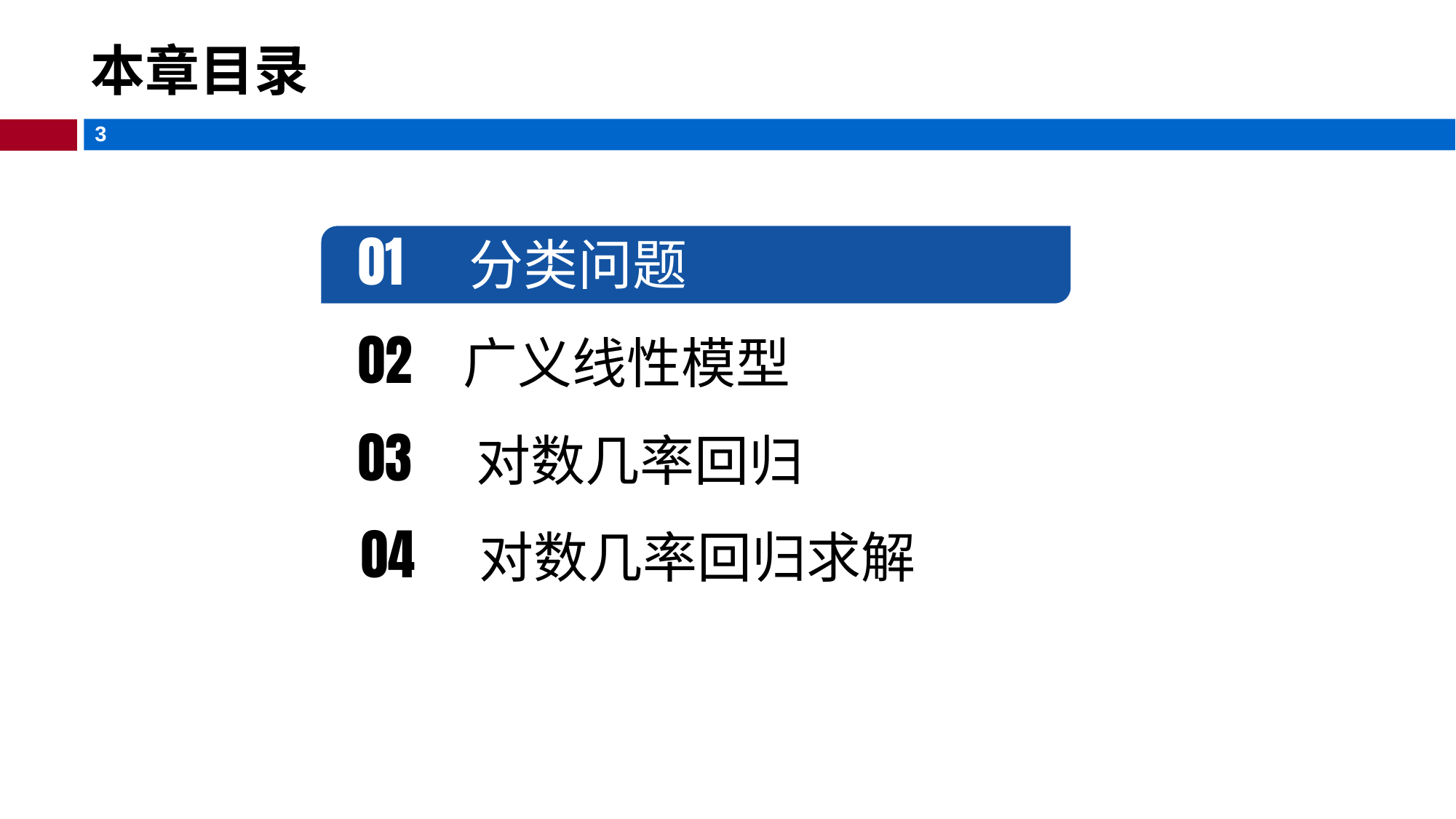

# 本章目录
01    分类问题

02   广义线性模型
03    对数几率回归
04    对数几率回归求解